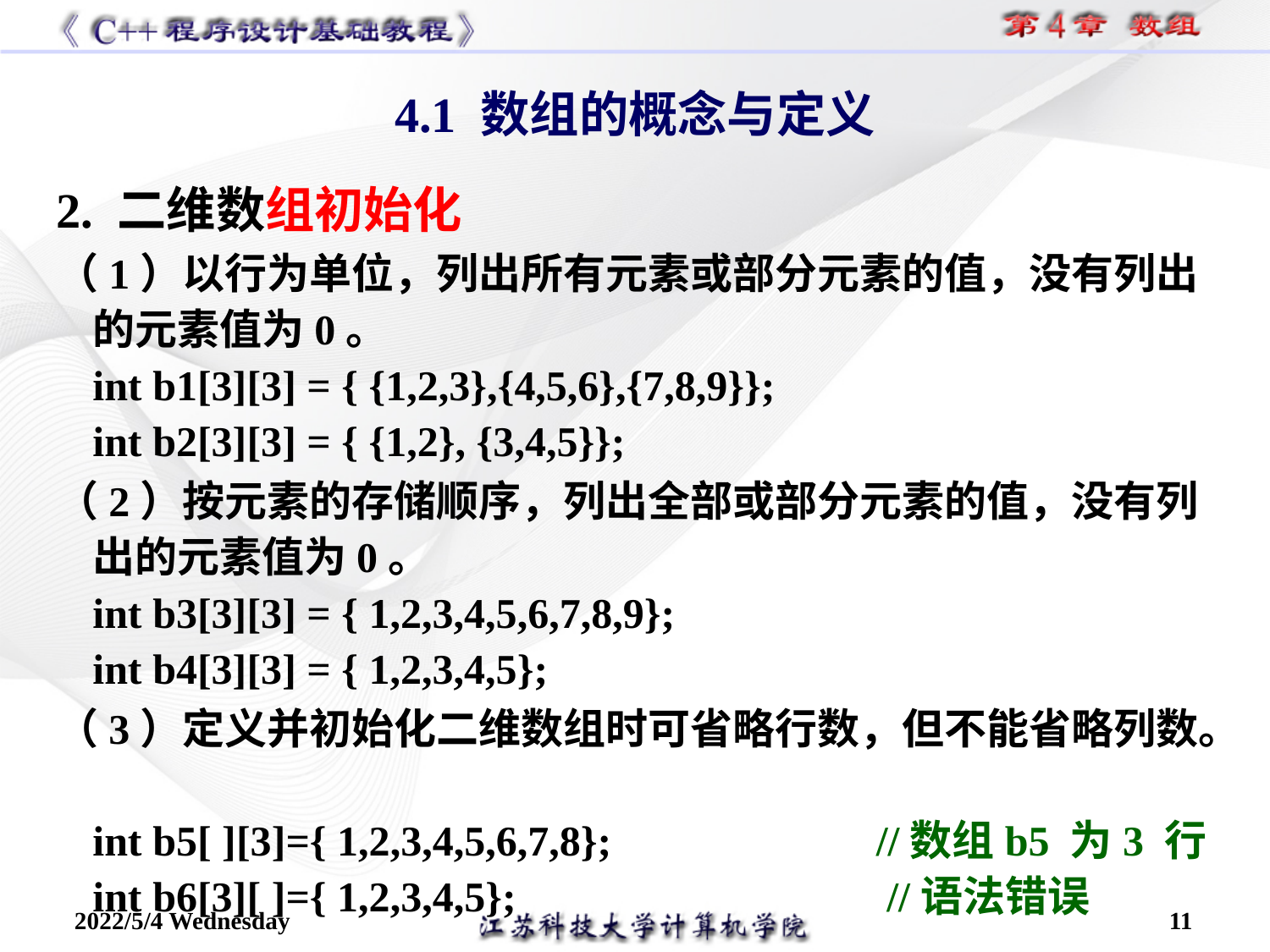

4.1 数组的概念与定义
2. 二维数组初始化
（1）以行为单位，列出所有元素或部分元素的值，没有列出的元素值为0。
int b1[3][3] = { {1,2,3},{4,5,6},{7,8,9}};
int b2[3][3] = { {1,2}, {3,4,5}};
（2）按元素的存储顺序，列出全部或部分元素的值，没有列出的元素值为0。
int b3[3][3] = { 1,2,3,4,5,6,7,8,9};
int b4[3][3] = { 1,2,3,4,5};
（3）定义并初始化二维数组时可省略行数，但不能省略列数。
int b5[ ][3]={ 1,2,3,4,5,6,7,8};                         //数组b5 为3 行
int b6[3][ ]={ 1,2,3,4,5};                                   //语法错误